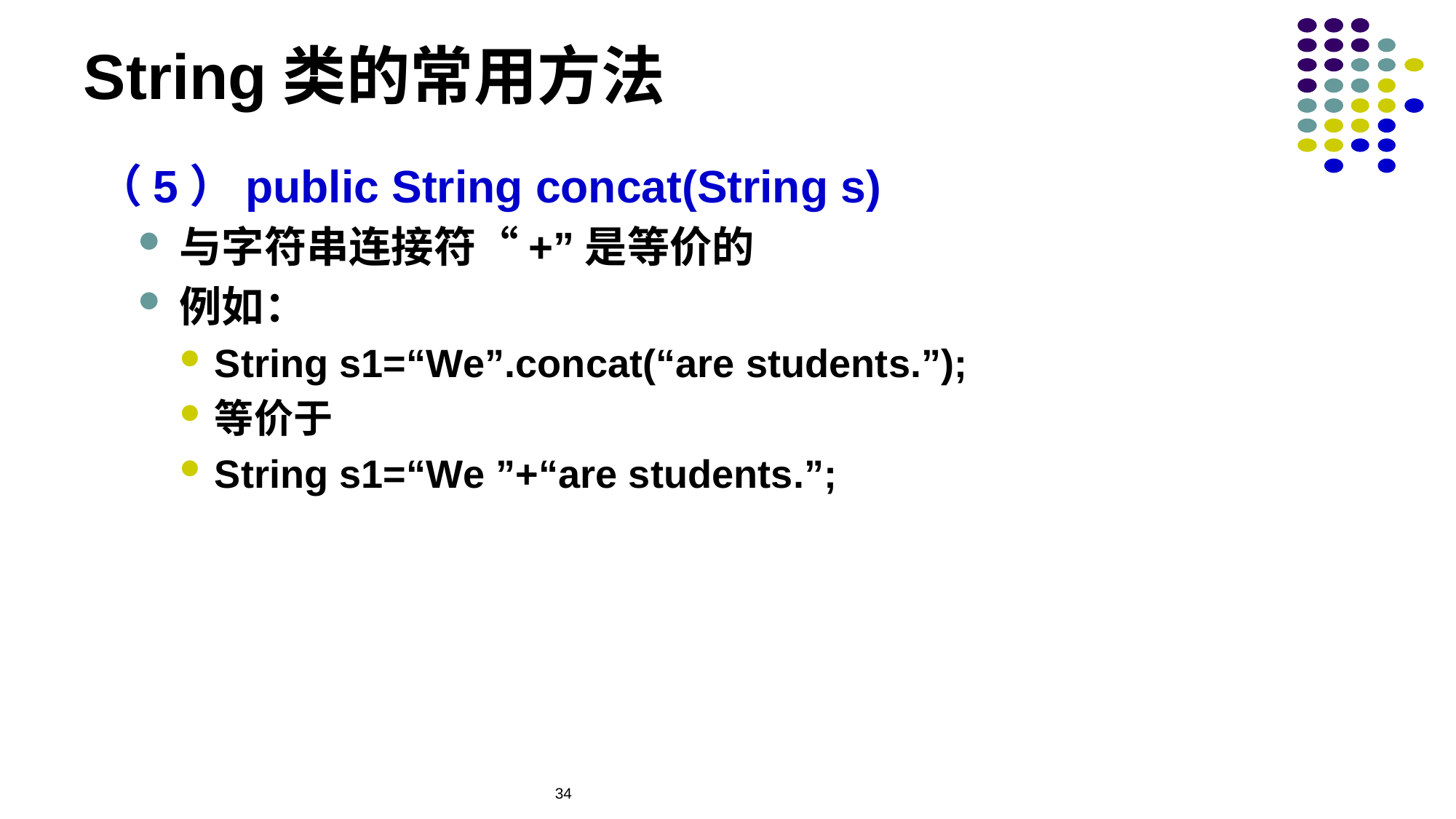

# String类的常用方法
（5）public String concat(String s)
与字符串连接符“+”是等价的
例如：
String s1=“We”.concat(“are students.”);
等价于
String s1=“We ”+“are students.”;

34